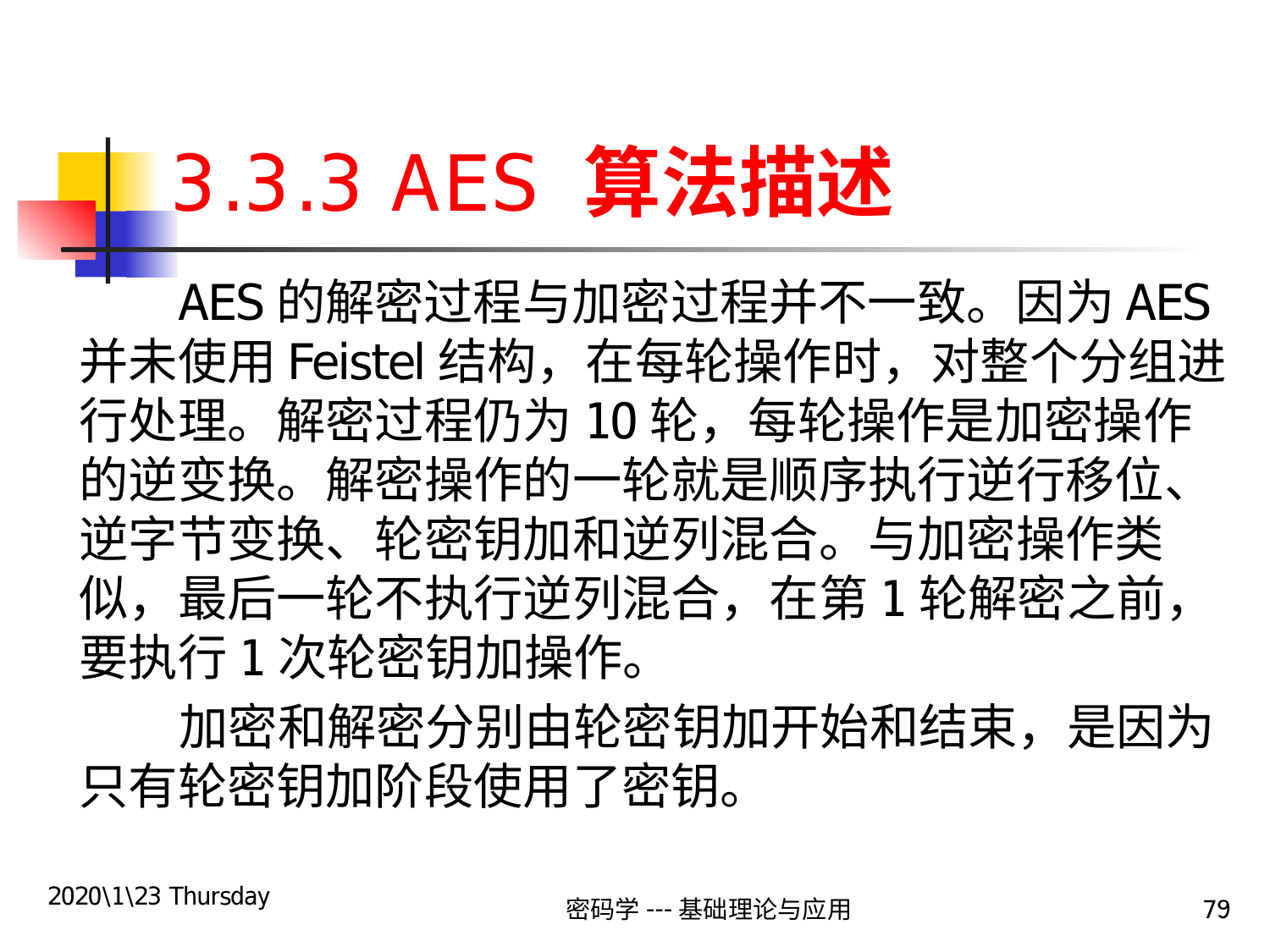

# 3.3.3 AES 算法描述
AES的解密过程与加密过程并不一致。因为AES并未使用Feistel结构，在每轮操作时，对整个分组进行处理。解密过程仍为10轮，每轮操作是加密操作的逆变换。解密操作的一轮就是顺序执行逆行移位、逆字节变换、轮密钥加和逆列混合。与加密操作类似，最后一轮不执行逆列混合，在第1轮解密之前，要执行1次轮密钥加操作。
加密和解密分别由轮密钥加开始和结束，是因为只有轮密钥加阶段使用了密钥。
2020\1\23 Thursday
密码学---基础理论与应用
79